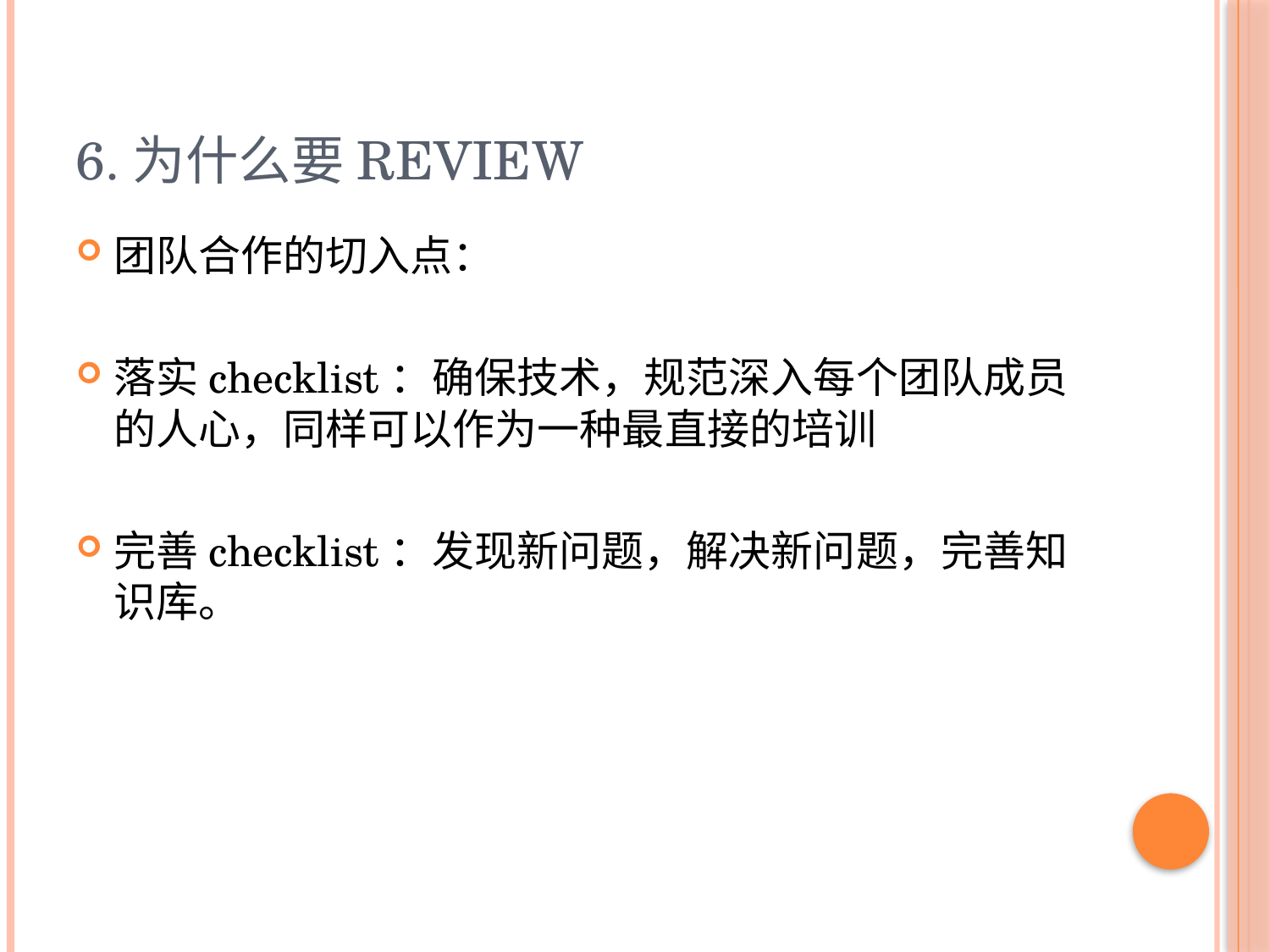

# 6.为什么要review
团队合作的切入点：

落实checklist：确保技术，规范深入每个团队成员的人心，同样可以作为一种最直接的培训

完善checklist：发现新问题，解决新问题，完善知识库。